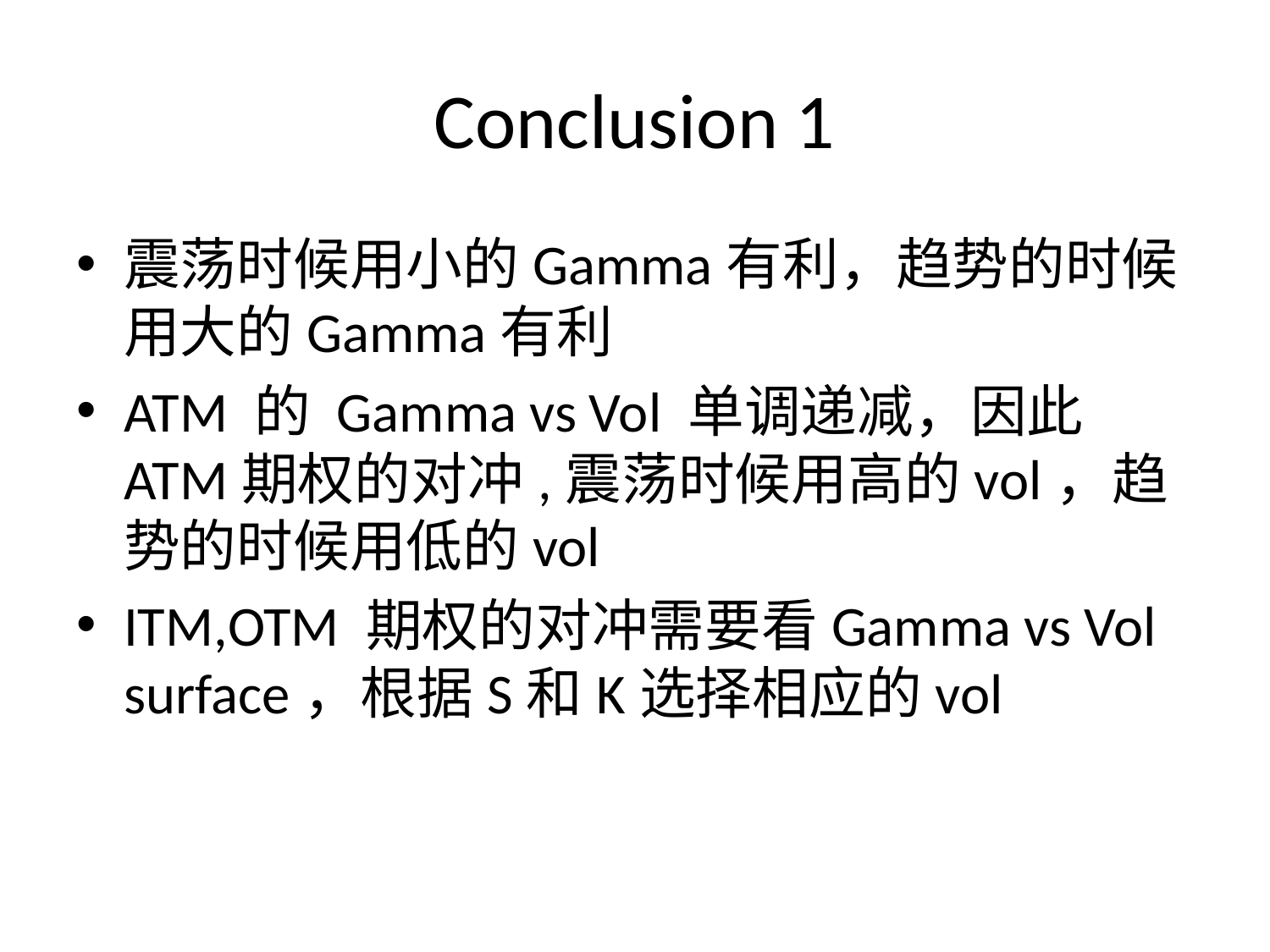

# Conclusion 1
震荡时候用小的Gamma有利，趋势的时候用大的Gamma有利
ATM 的 Gamma vs Vol 单调递减，因此ATM期权的对冲,震荡时候用高的vol，趋势的时候用低的vol
ITM,OTM 期权的对冲需要看Gamma vs Vol surface，根据S和K选择相应的vol